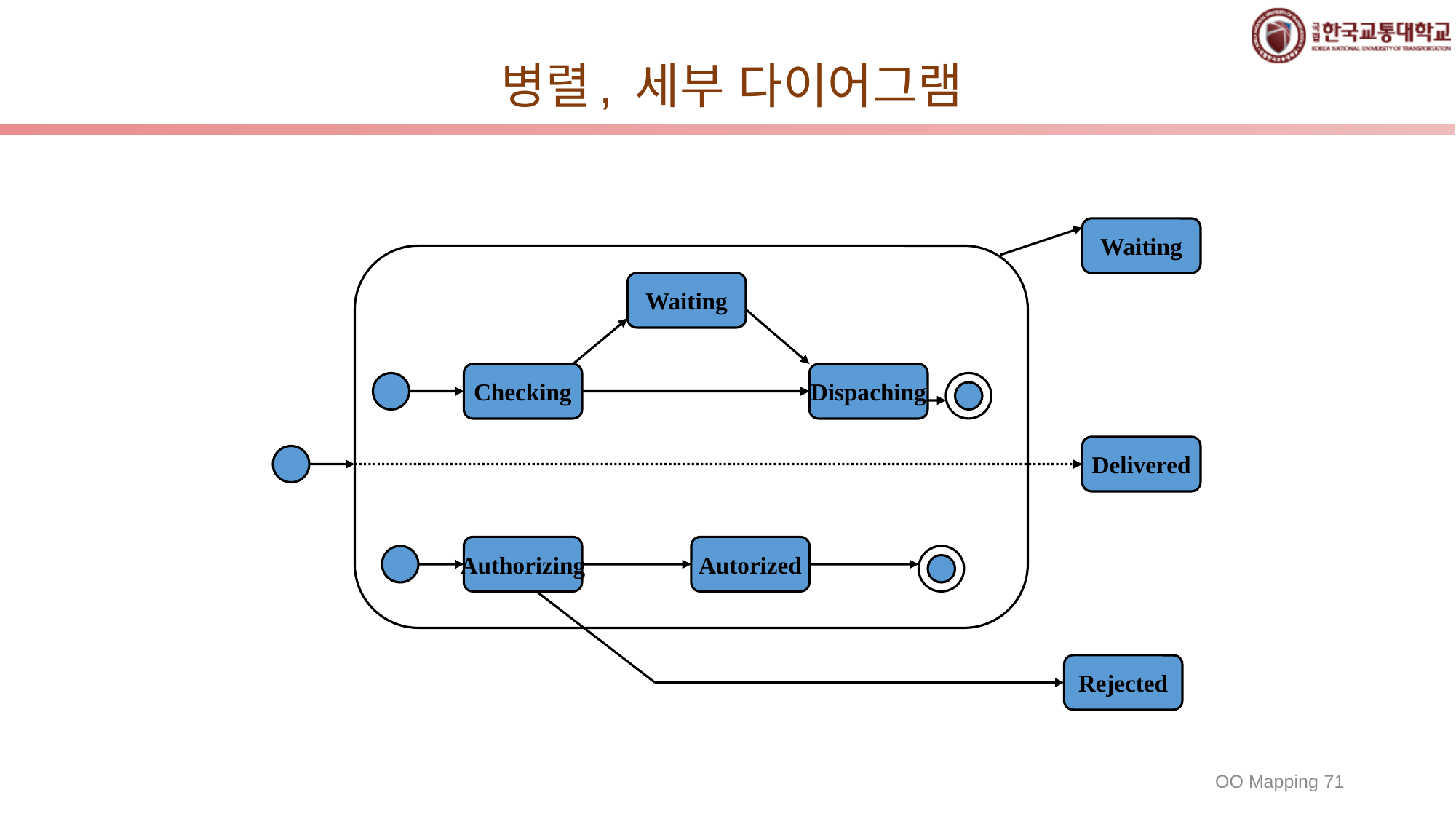

# 병렬, 세부 다이어그램
Waiting

Waiting

Checking
Dispaching

Delivered

Authorizing
Autorized

Rejected

71